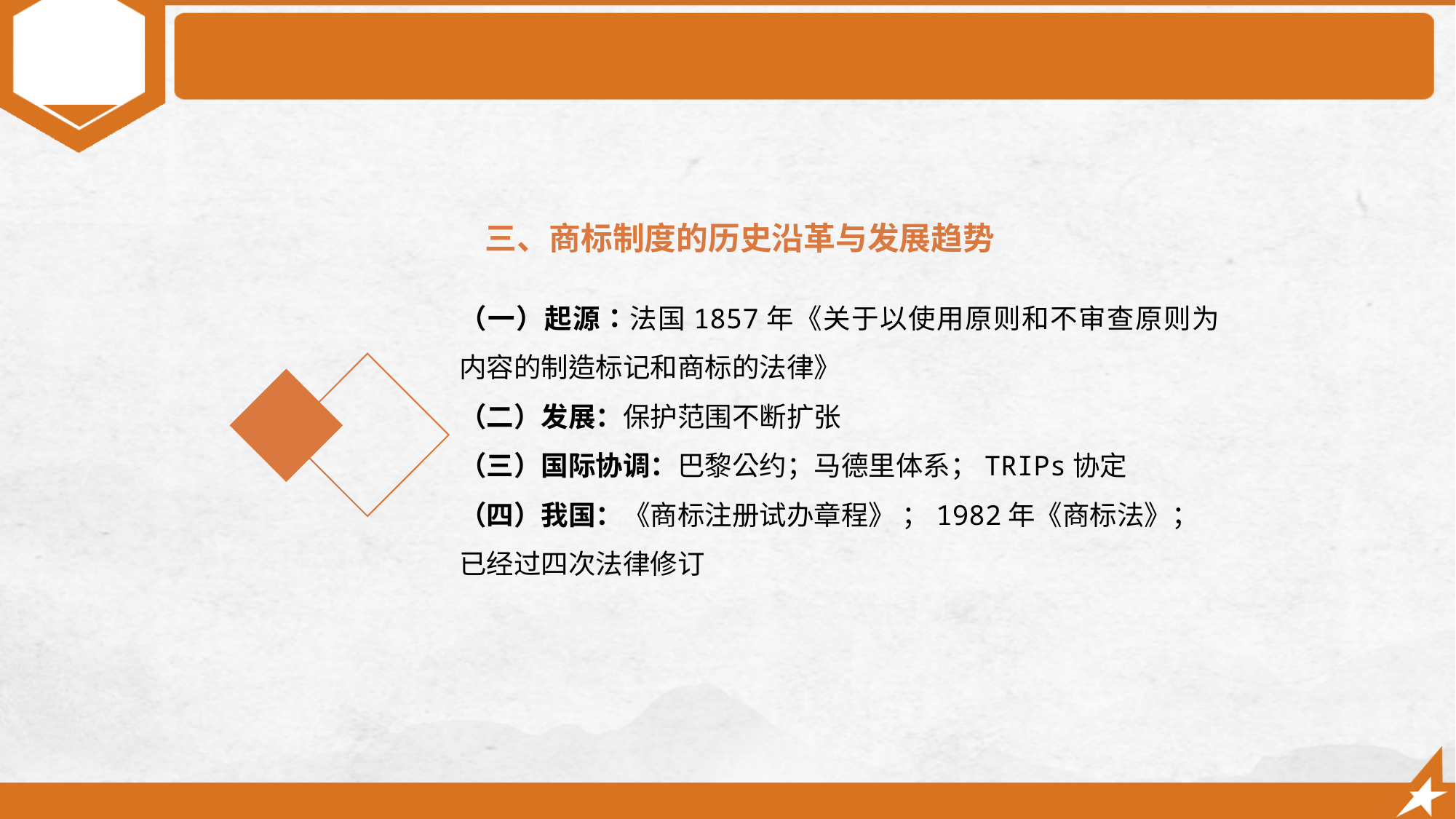

三、商标制度的历史沿革与发展趋势
（一）起源：法国1857年《关于以使用原则和不审查原则为内容的制造标记和商标的法律》
（二）发展：保护范围不断扩张
（三）国际协调：巴黎公约；马德里体系；TRIPs协定
（四）我国：《商标注册试办章程》 ；1982年《商标法》；已经过四次法律修订